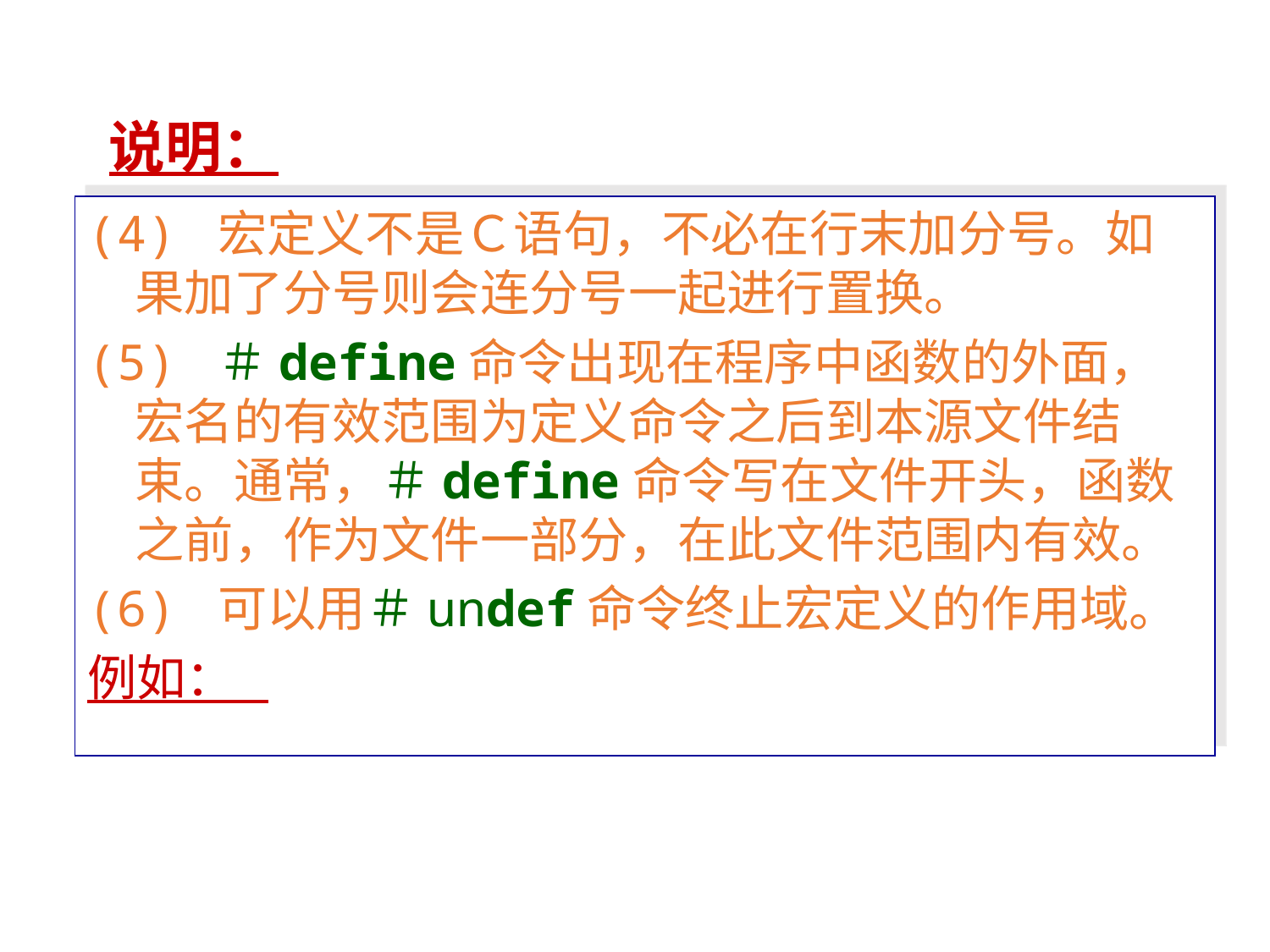

说明：
(4) 宏定义不是Ｃ语句，不必在行末加分号。如果加了分号则会连分号一起进行置换。
(5) ＃define命令出现在程序中函数的外面，宏名的有效范围为定义命令之后到本源文件结束。通常，＃define命令写在文件开头，函数之前，作为文件一部分，在此文件范围内有效。
(6) 可以用＃undef命令终止宏定义的作用域。
例如：